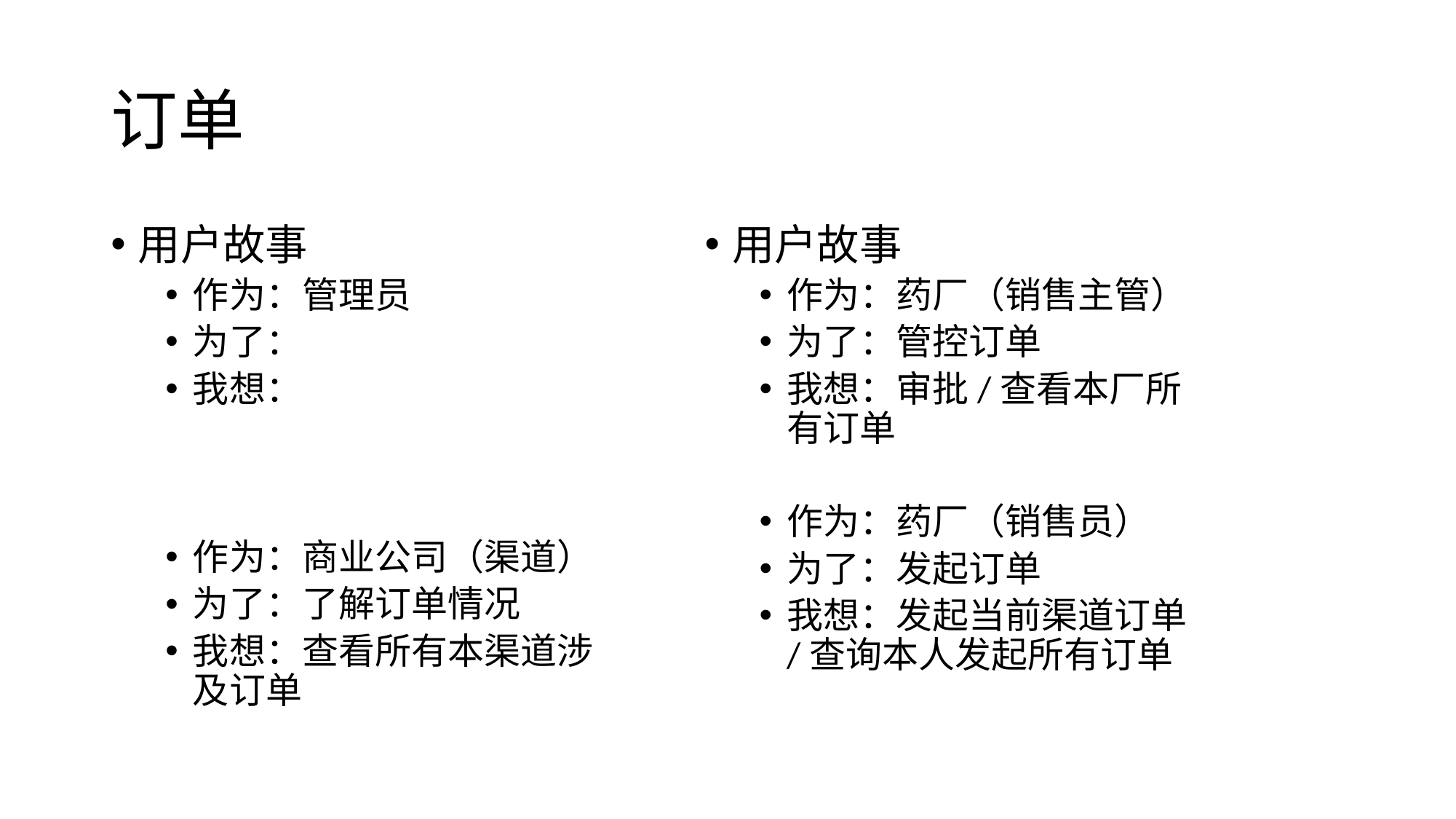

# 订单
用户故事
作为：管理员
为了：
我想：

作为：商业公司（渠道）
为了：了解订单情况
我想：查看所有本渠道涉及订单

用户故事
作为：药厂（销售主管）
为了：管控订单
我想：审批/查看本厂所有订单

作为：药厂（销售员）
为了：发起订单
我想：发起当前渠道订单/查询本人发起所有订单